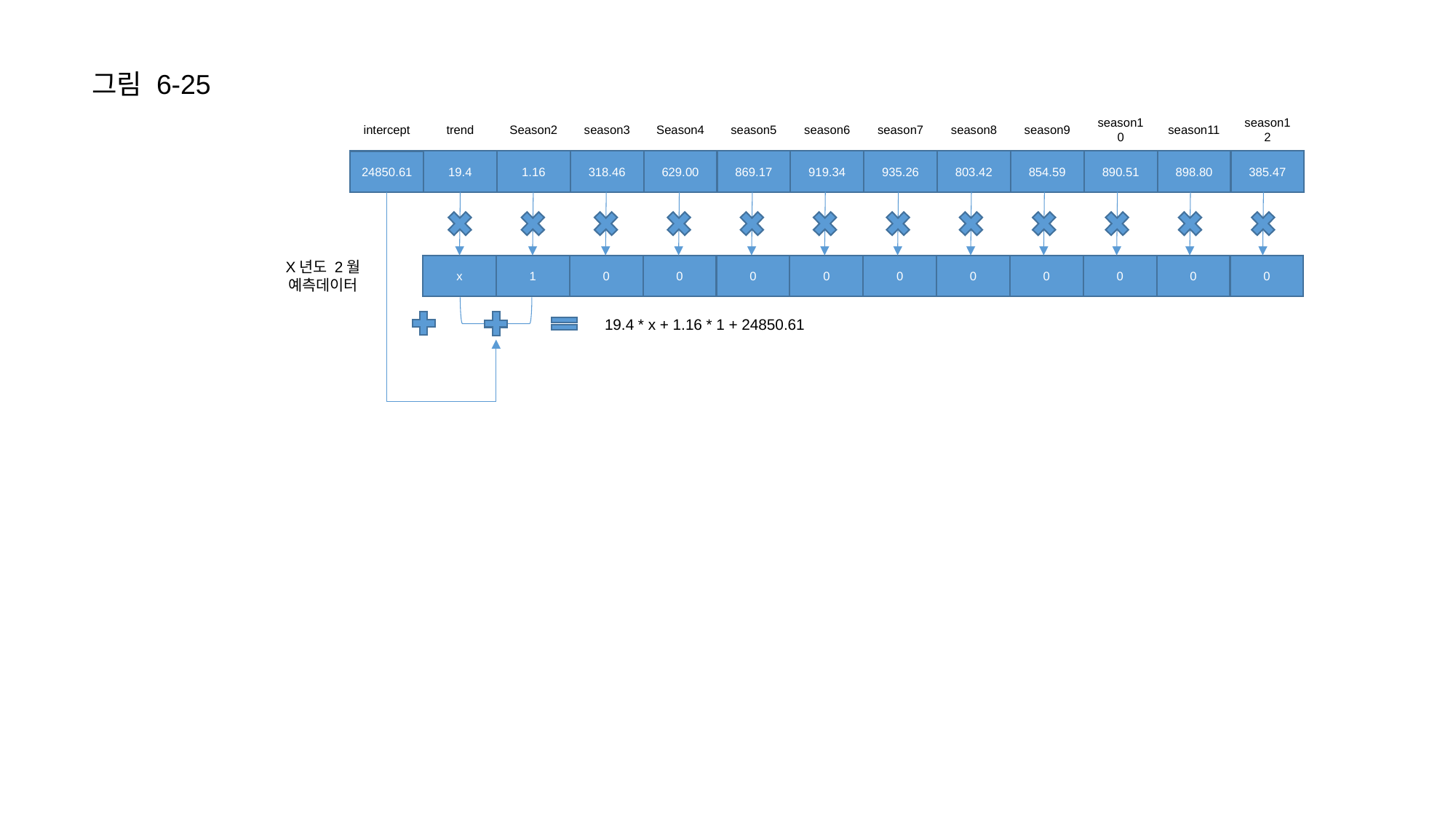

그림 6-25
trend
Season2
season3
Season4
season5
season6
season7
season8
season9
season10
season11
season12
intercept
19.4
1.16
318.46
629.00
869.17
919.34
935.26
803.42
854.59
890.51
898.80
385.47
24850.61

X년도 2월
예측데이터
x
1
0
0
0
0
0
0
0
0
0
0

19.4 * x + 1.16 * 1 + 24850.61